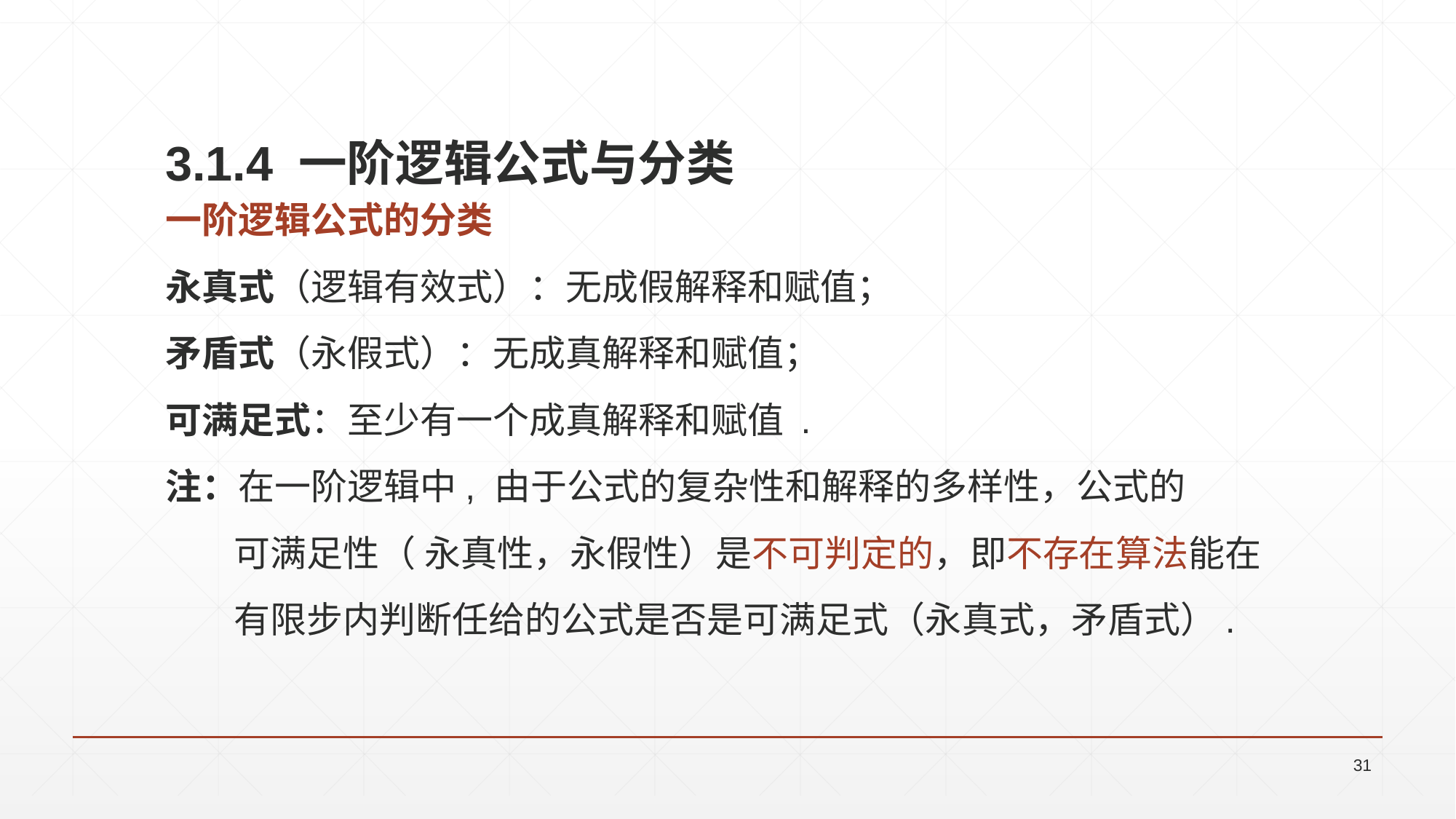

3.1.4 一阶逻辑公式与分类
一阶逻辑公式的分类
永真式（逻辑有效式）：无成假解释和赋值；
矛盾式（永假式）：无成真解释和赋值；
可满足式：至少有一个成真解释和赋值 .
注：在一阶逻辑中, 由于公式的复杂性和解释的多样性，公式的
	    可满足性（ 永真性，永假性）是不可判定的，即不存在算法能在
	    有限步内判断任给的公式是否是可满足式（永真式，矛盾式）.
31